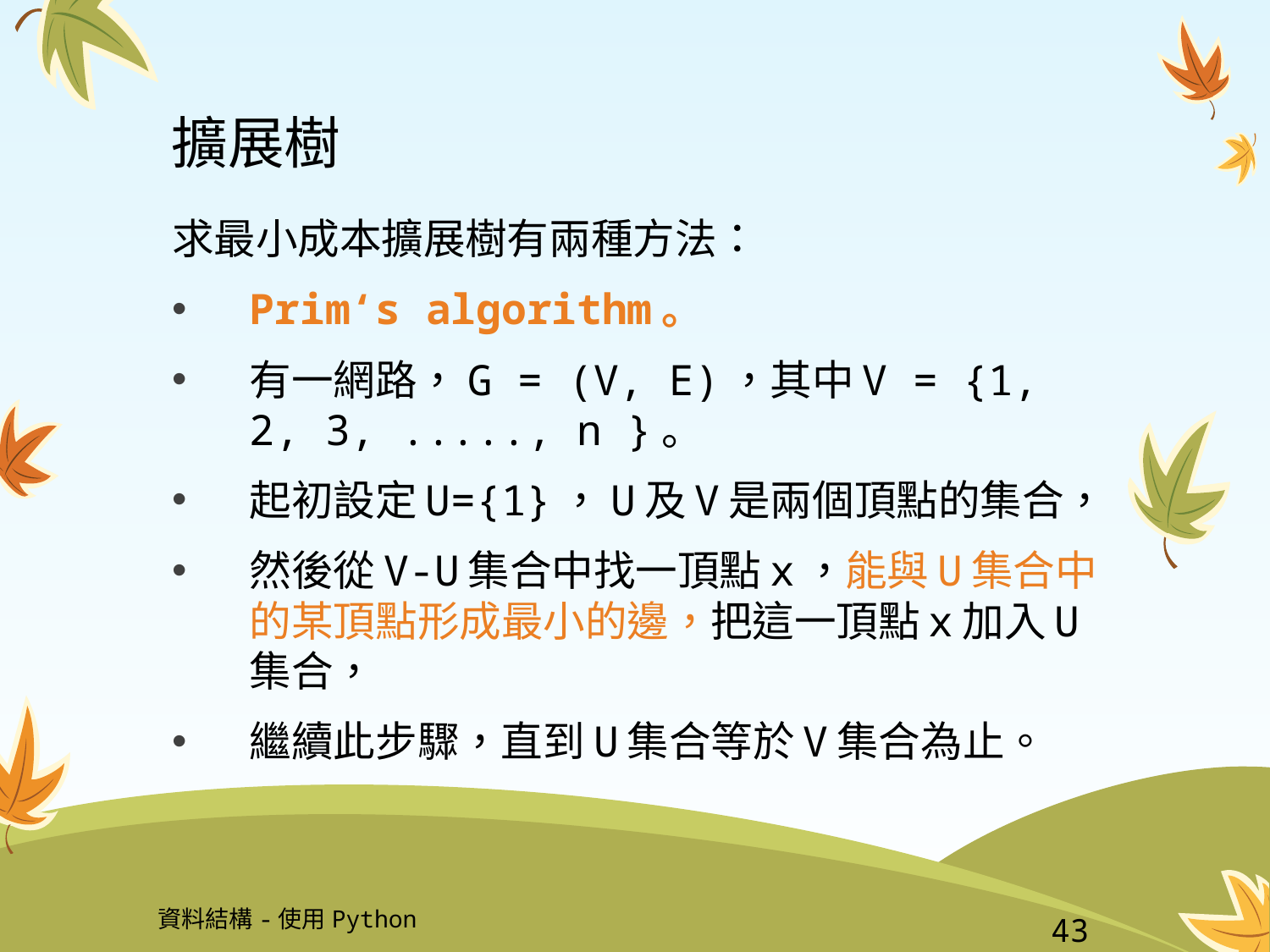

# 擴展樹
求最小成本擴展樹有兩種方法：
Prim‘s algorithm。
有一網路，G = (V, E)，其中V = {1, 2, 3, ....., n }。
起初設定U={1}，U及V是兩個頂點的集合，
然後從V-U集合中找一頂點x，能與U集合中的某頂點形成最小的邊，把這一頂點x加入U集合，
繼續此步驟，直到U集合等於V集合為止。

資料結構-使用Python
43